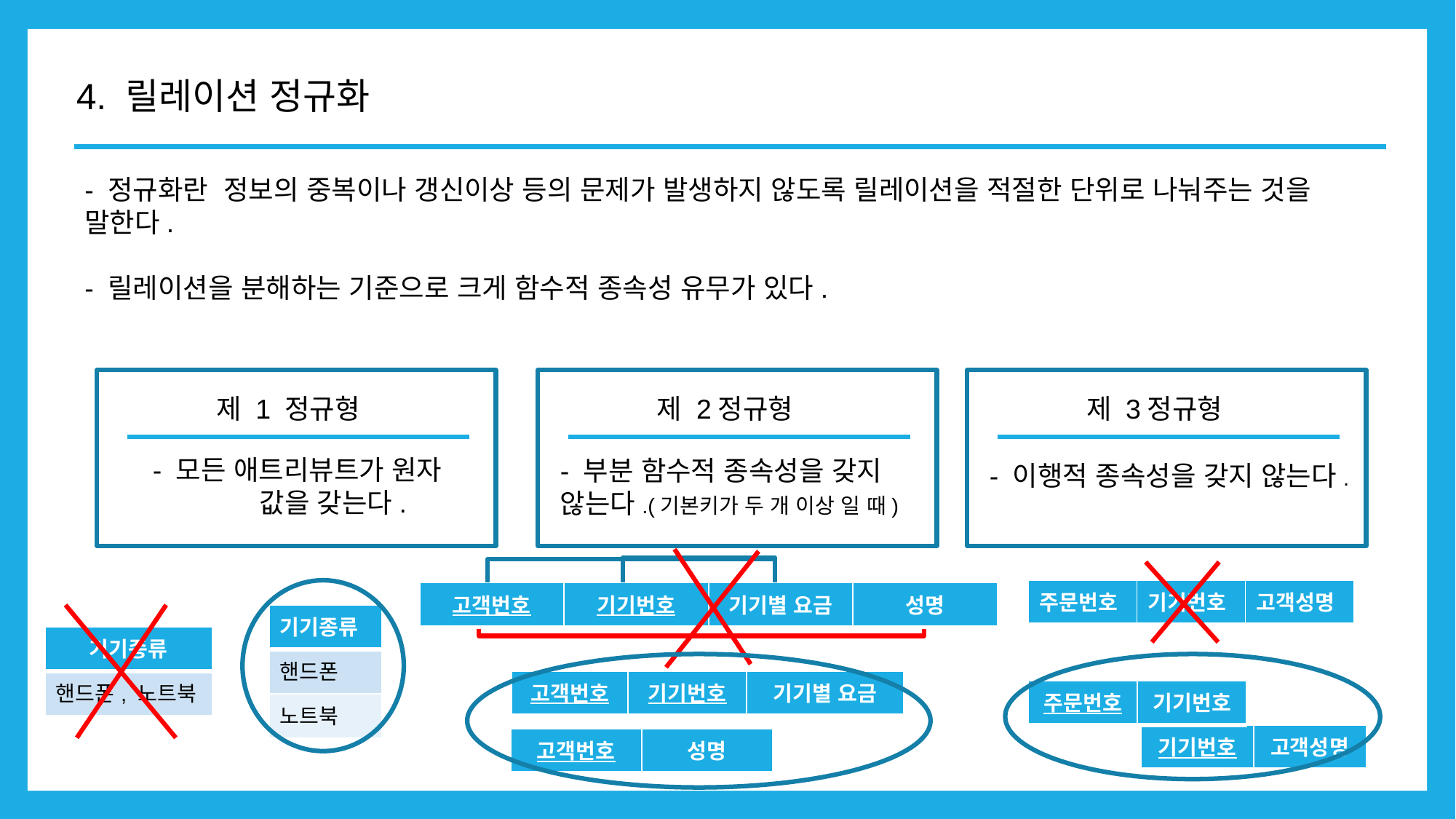

4. 릴레이션 정규화
- 정규화란  정보의 중복이나 갱신이상 등의 문제가 발생하지 않도록 릴레이션을 적절한 단위로 나눠주는 것을 말한다.
- 릴레이션을 분해하는 기준으로 크게 함수적 종속성 유무가 있다.

제 1 정규형
- 모든 애트리뷰트가 원자                 값을 갖는다.

제 2정규형
- 부분 함수적 종속성을 갖지 않는다.(기본키가 두 개 이상 일 때)

제 3정규형
- 이행적 종속성을 갖지 않는다.

| 주문번호 | 기기번호 | 고객성명 |
| --- | --- | --- |
| 고객번호 | 기기번호 | 기기별 요금 | 성명 |
| --- | --- | --- | --- |
| 기기종류 |
| --- |
| 핸드폰 |
| 노트북 |
| 기기종류 |
| --- |
| 핸드폰, 노트북 |

| 고객번호 | 기기번호 | 기기별 요금 |
| --- | --- | --- |
| 주문번호 | 기기번호 |
| --- | --- |
| 기기번호 | 고객성명 |
| --- | --- |
| 고객번호 | 성명 |
| --- | --- |